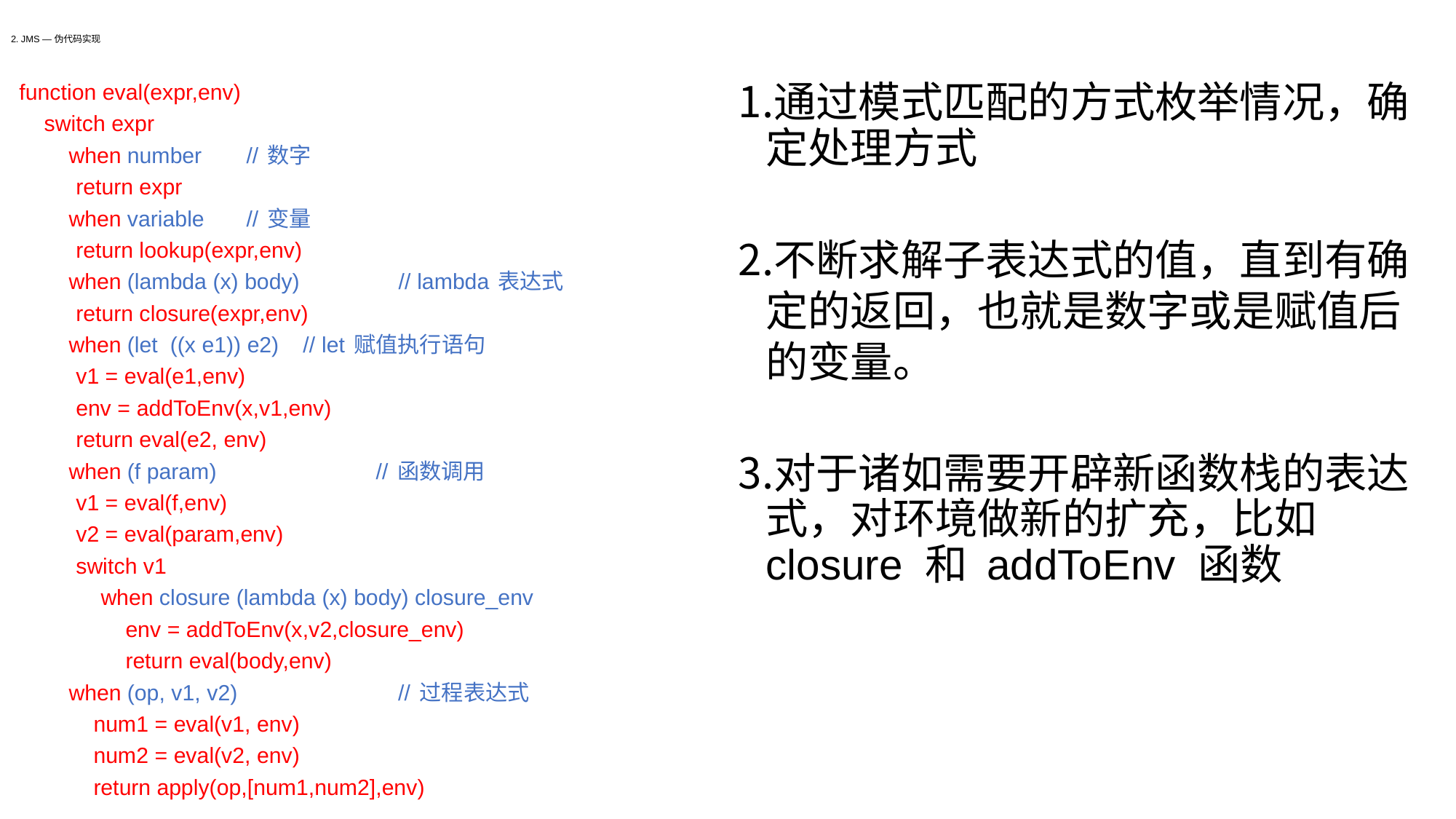

# 2. JMS — 伪代码实现
通过模式匹配的方式枚举情况，确定处理方式

不断求解子表达式的值，直到有确定的返回，也就是数字或是赋值后的变量。

对于诸如需要开辟新函数栈的表达式，对环境做新的扩充，比如 closure 和 addToEnv 函数

function eval(expr,env)
    switch expr
        when number		// 数字
	return expr
        when variable		// 变量
	return lookup(expr,env)
        when (lambda (x) body)                // lambda 表达式
	return closure(expr,env)
        when (let  ((x e1)) e2)	// let 赋值执行语句
	v1 = eval(e1,env)
	env = addToEnv(x,v1,env)
	return eval(e2, env)
        when (f param)	                     // 函数调用
	v1 = eval(f,env)
	v2 = eval(param,env)
	switch v1
	    when closure (lambda (x) body) closure_env
	        env = addToEnv(x,v2,closure_env)
	        return eval(body,env)
        when (op, v1, v2)                          // 过程表达式
            num1 = eval(v1, env)
            num2 = eval(v2, env)
            return apply(op,[num1,num2],env)